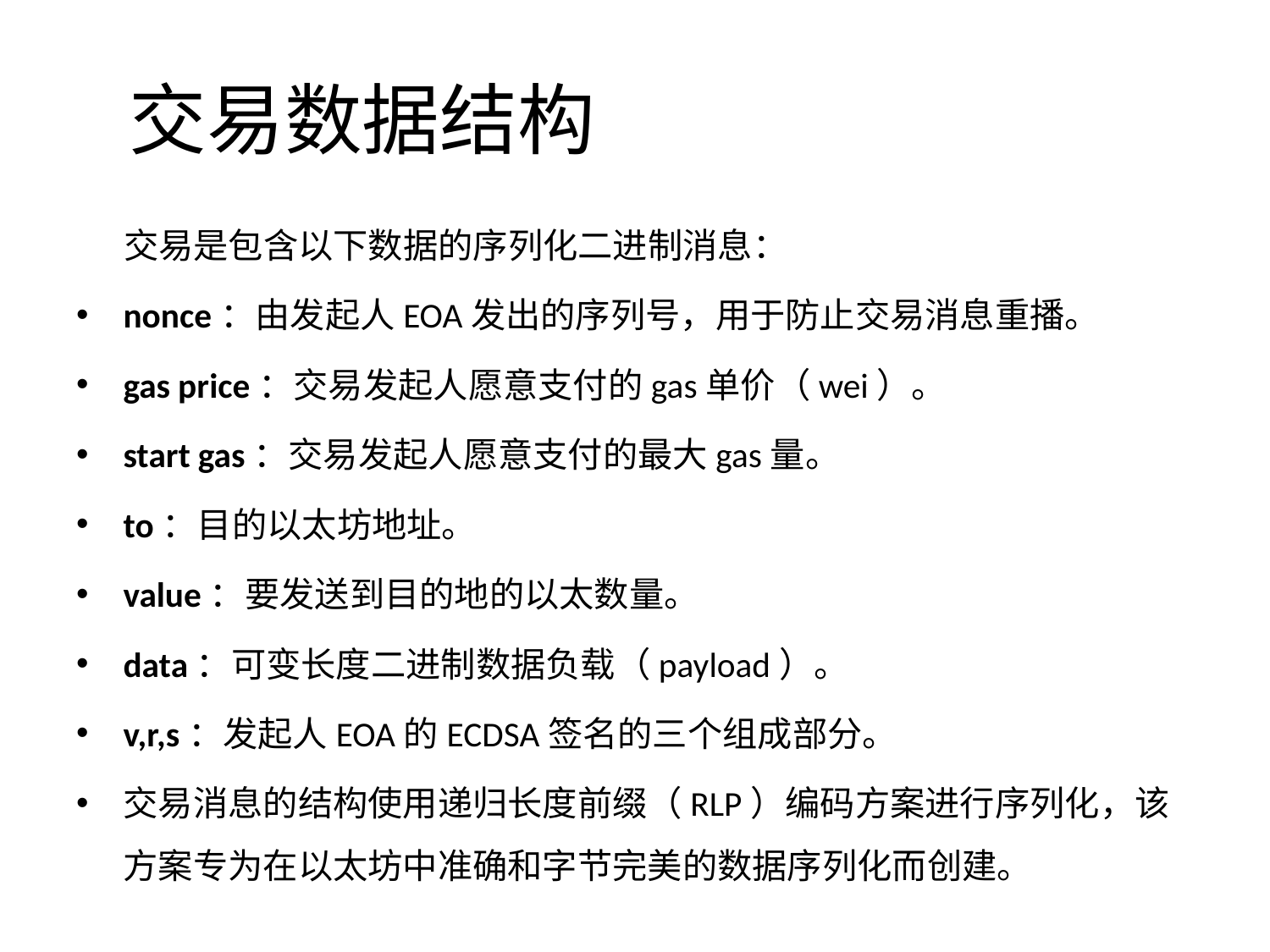

# 交易数据结构
     交易是包含以下数据的序列化二进制消息：
nonce：由发起人EOA发出的序列号，用于防止交易消息重播。
gas price：交易发起人愿意支付的gas单价（wei）。
start gas：交易发起人愿意支付的最大gas量。
to：目的以太坊地址。
value：要发送到目的地的以太数量。
data：可变长度二进制数据负载（payload）。
v,r,s：发起人EOA的ECDSA签名的三个组成部分。
交易消息的结构使用递归长度前缀（RLP）编码方案进行序列化，该方案专为在以太坊中准确和字节完美的数据序列化而创建。